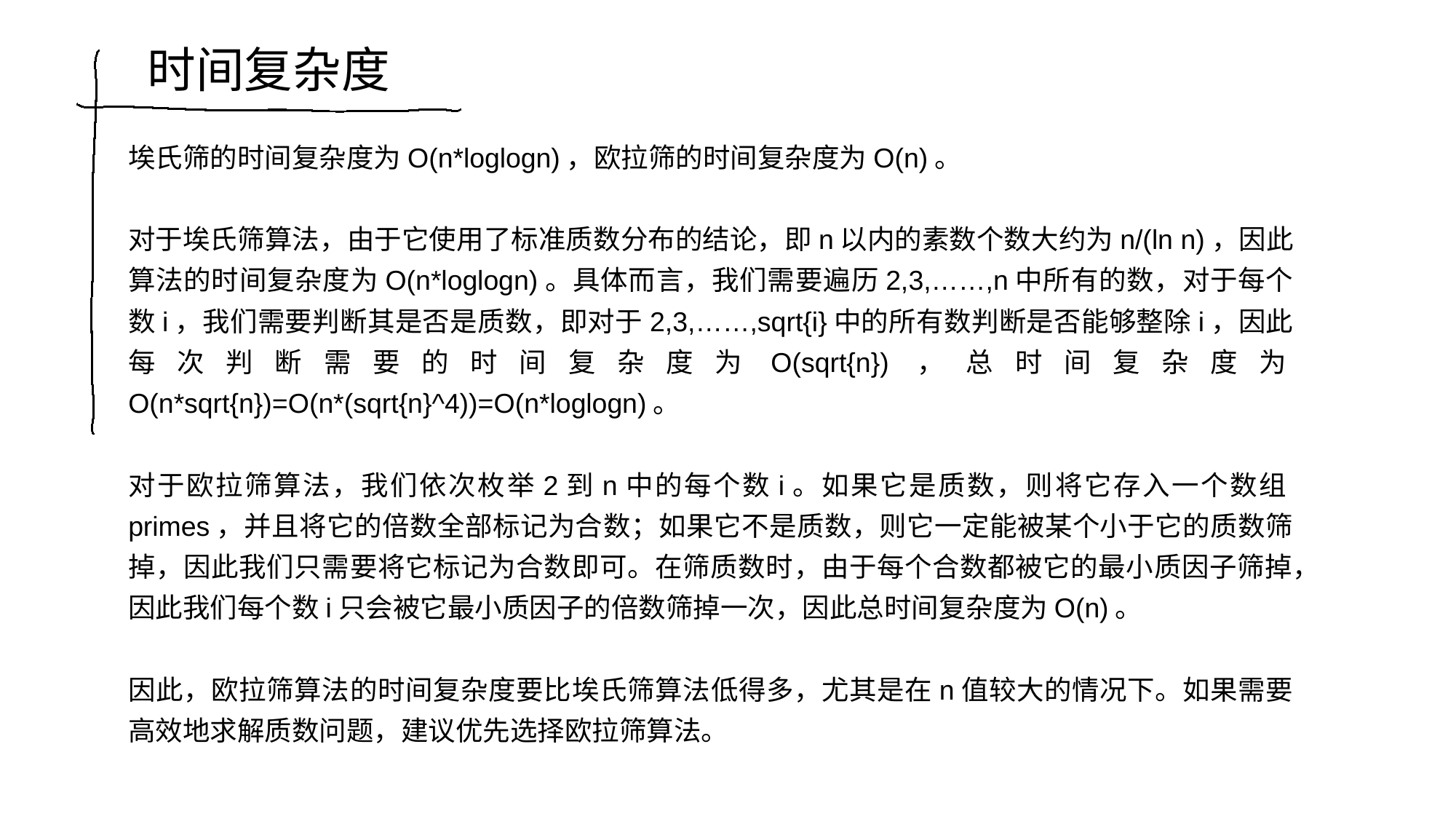

时间复杂度

埃氏筛的时间复杂度为O(n*loglogn)，欧拉筛的时间复杂度为O(n)。

对于埃氏筛算法，由于它使用了标准质数分布的结论，即n以内的素数个数大约为n/(ln n)，因此算法的时间复杂度为O(n*loglogn)。具体而言，我们需要遍历2,3,……,n中所有的数，对于每个数i，我们需要判断其是否是质数，即对于2,3,……,sqrt{i}中的所有数判断是否能够整除i，因此每次判断需要的时间复杂度为O(sqrt{n})，总时间复杂度为O(n*sqrt{n})=O(n*(sqrt{n}^4))=O(n*loglogn)。

对于欧拉筛算法，我们依次枚举2到n中的每个数i。如果它是质数，则将它存入一个数组primes，并且将它的倍数全部标记为合数；如果它不是质数，则它一定能被某个小于它的质数筛掉，因此我们只需要将它标记为合数即可。在筛质数时，由于每个合数都被它的最小质因子筛掉，因此我们每个数i只会被它最小质因子的倍数筛掉一次，因此总时间复杂度为O(n)。

因此，欧拉筛算法的时间复杂度要比埃氏筛算法低得多，尤其是在n值较大的情况下。如果需要高效地求解质数问题，建议优先选择欧拉筛算法。